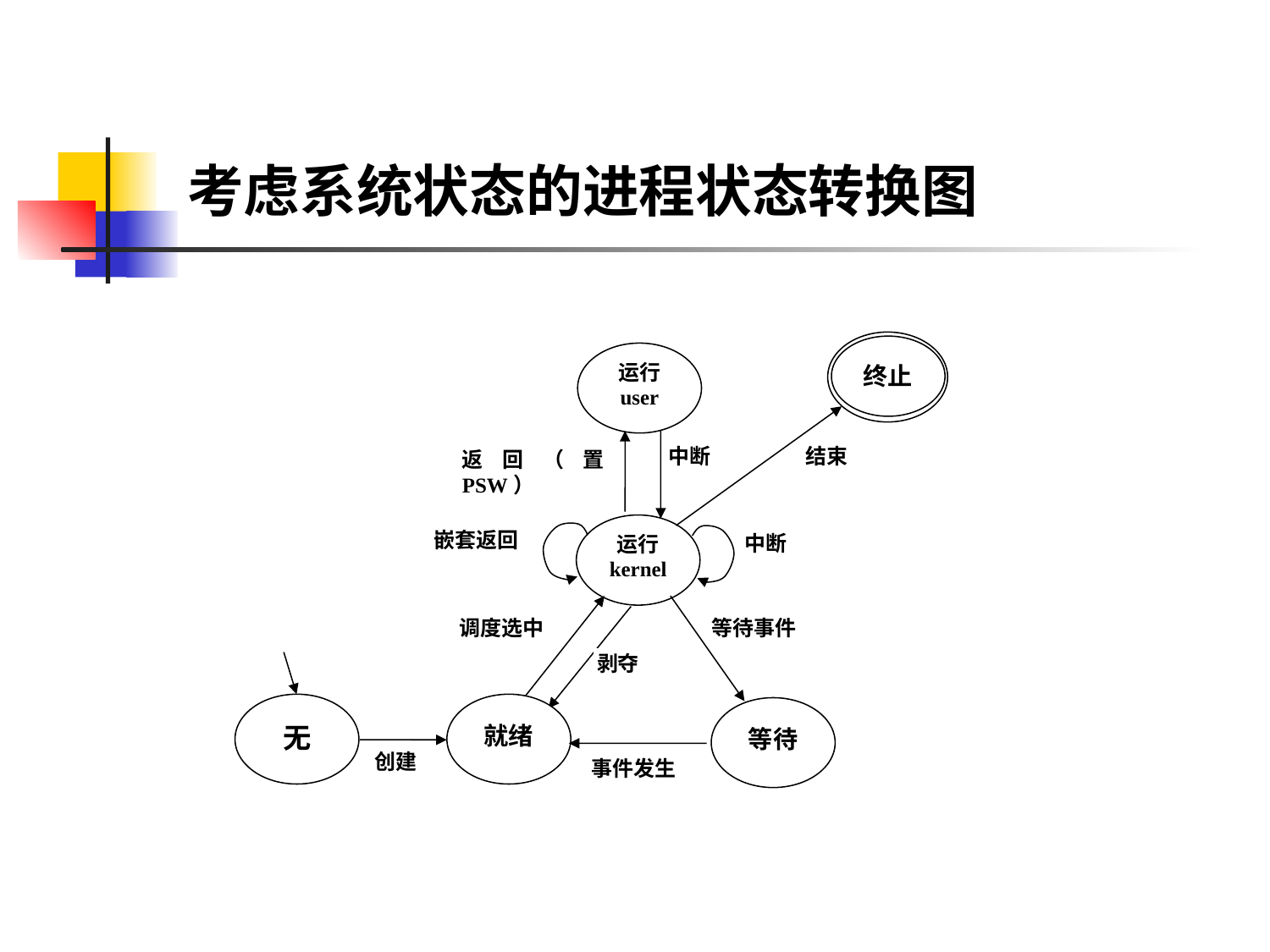

考虑系统状态的进程状态转换图

终止
运行
user

中断
结束
返回（置PSW）
运行
kernel

嵌套返回
中断

调度选中
等待事件
剥夺

无
就绪
等待

创建
事件发生